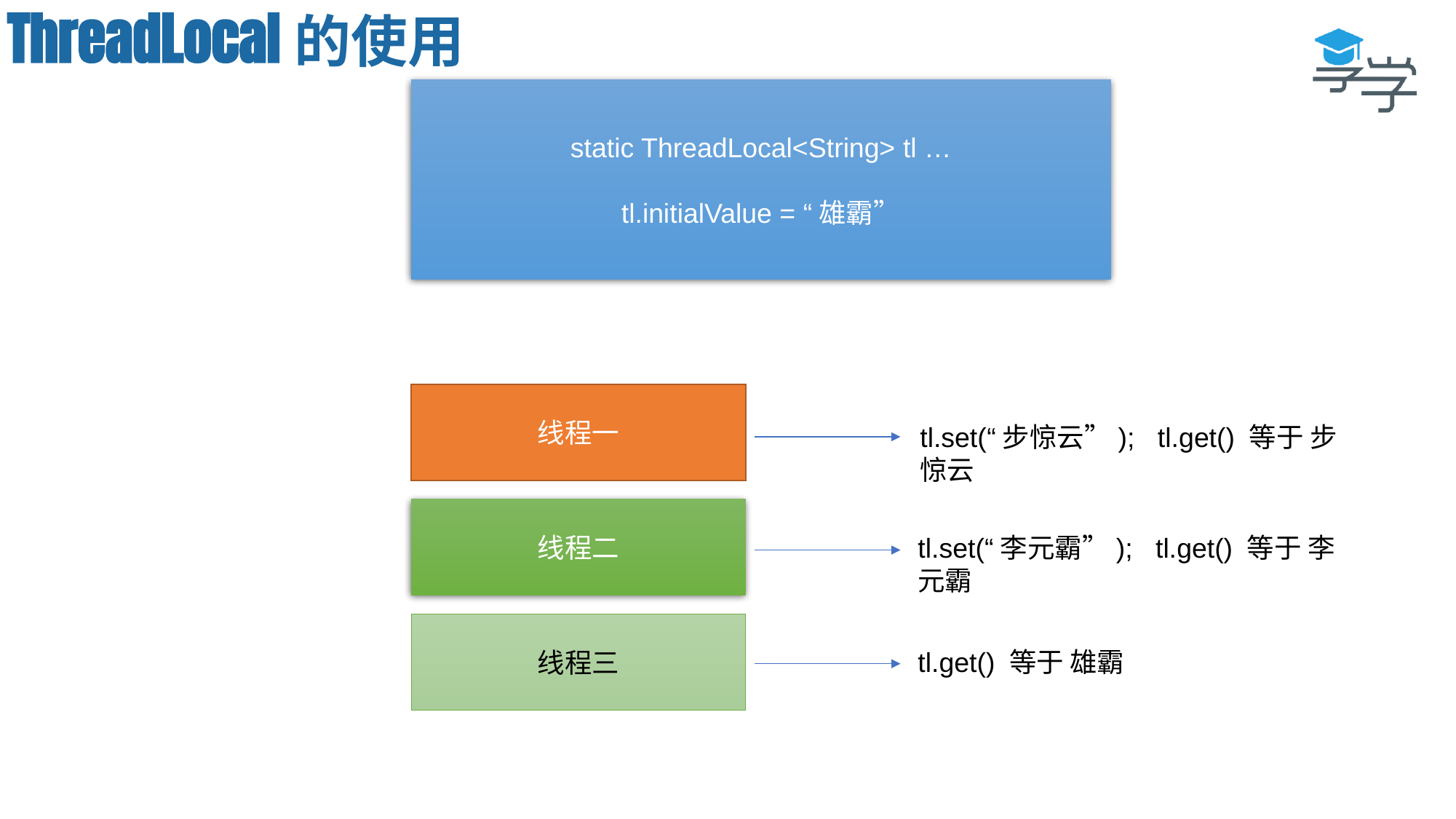

ThreadLocal的使用
static ThreadLocal<String> tl …

tl.initialValue = “雄霸”

线程一
tl.set(“步惊云”);   tl.get() 等于 步惊云
线程二

tl.set(“李元霸”);   tl.get() 等于 李元霸
线程三
tl.get() 等于 雄霸